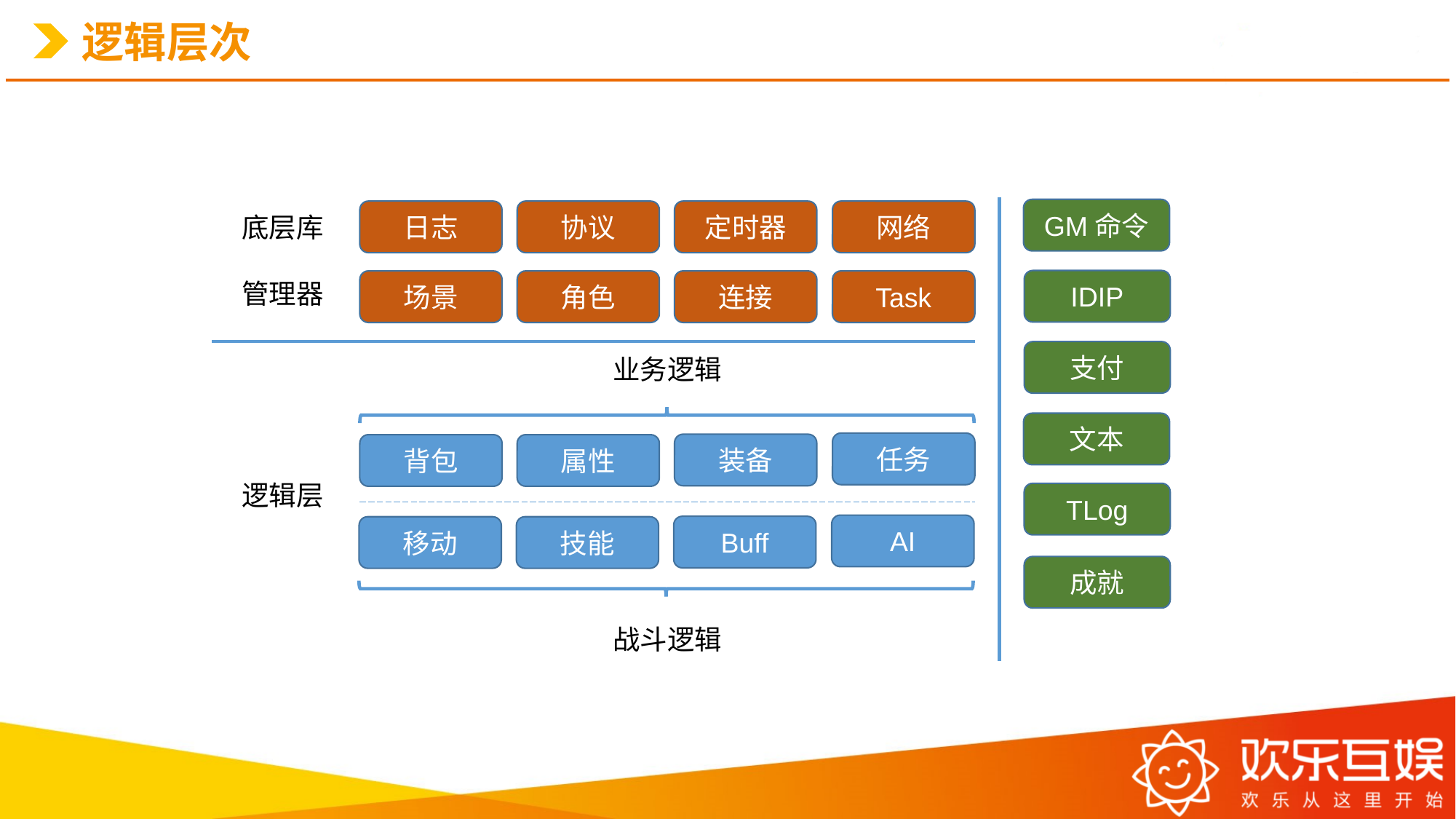

# 逻辑层次

GM命令
日志
协议
定时器
网络
底层库
IDIP
管理器
场景
角色
连接
Task

支付
业务逻辑
文本
任务
装备
背包
属性
逻辑层
TLog
AI
Buff
移动
技能
成就
战斗逻辑